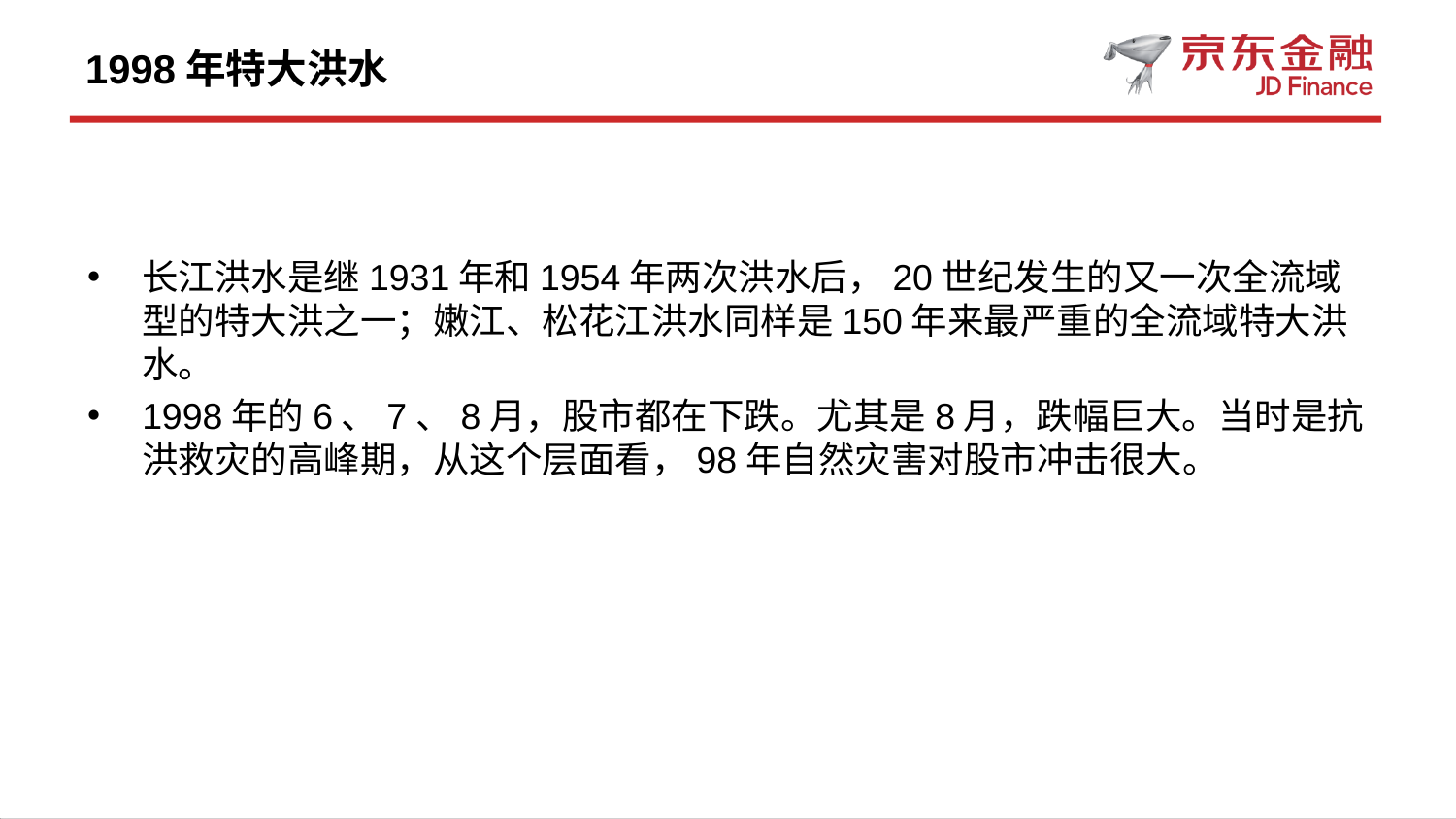

# 1998年特大洪水
长江洪水是继1931年和1954年两次洪水后，20世纪发生的又一次全流域型的特大洪之一；嫩江、松花江洪水同样是150年来最严重的全流域特大洪水。
1998年的6、7、8月，股市都在下跌。尤其是8月，跌幅巨大。当时是抗洪救灾的高峰期，从这个层面看，98年自然灾害对股市冲击很大。